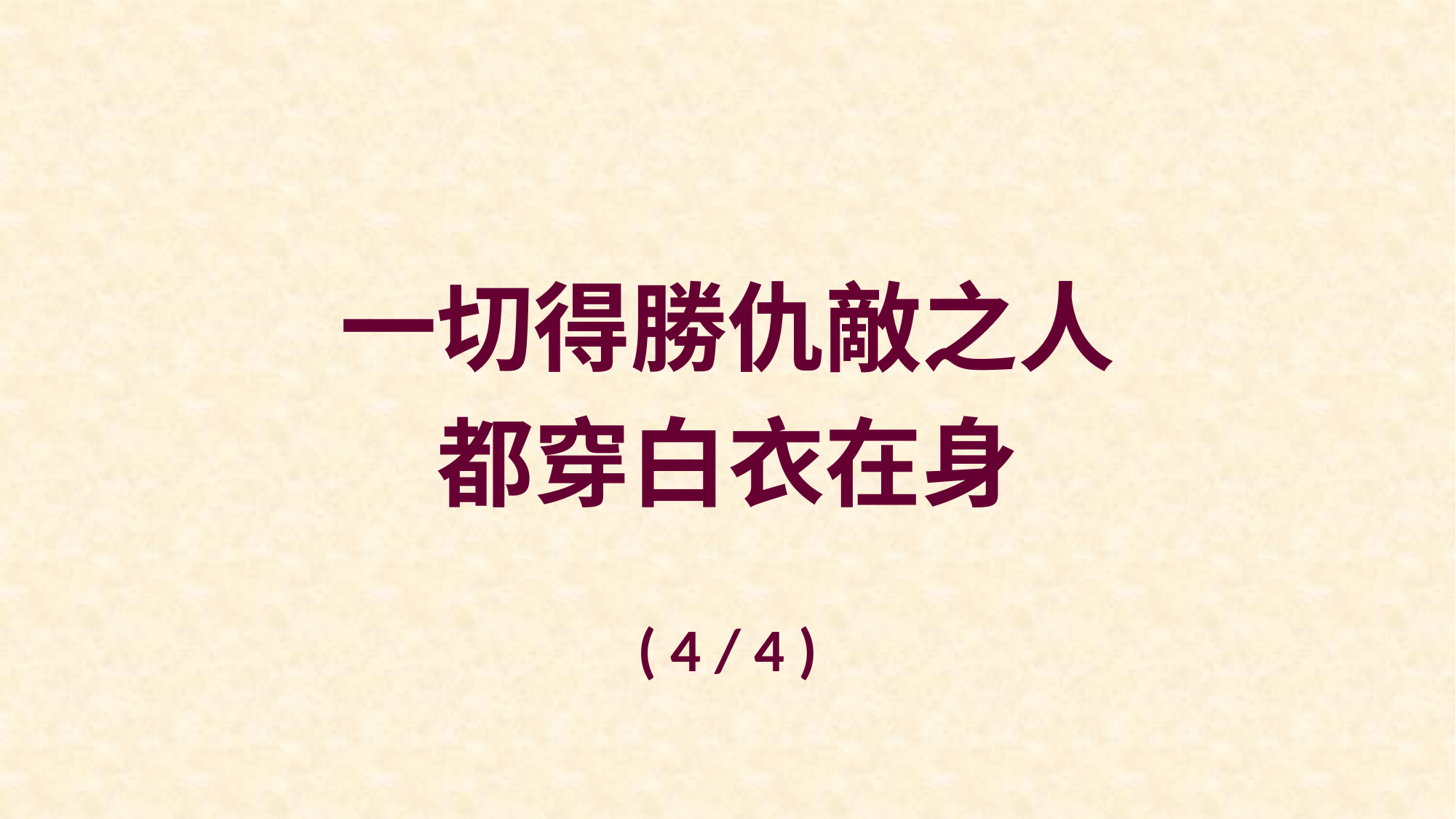

一切得勝仇敵之人
都穿白衣在身
( 4 / 4 )